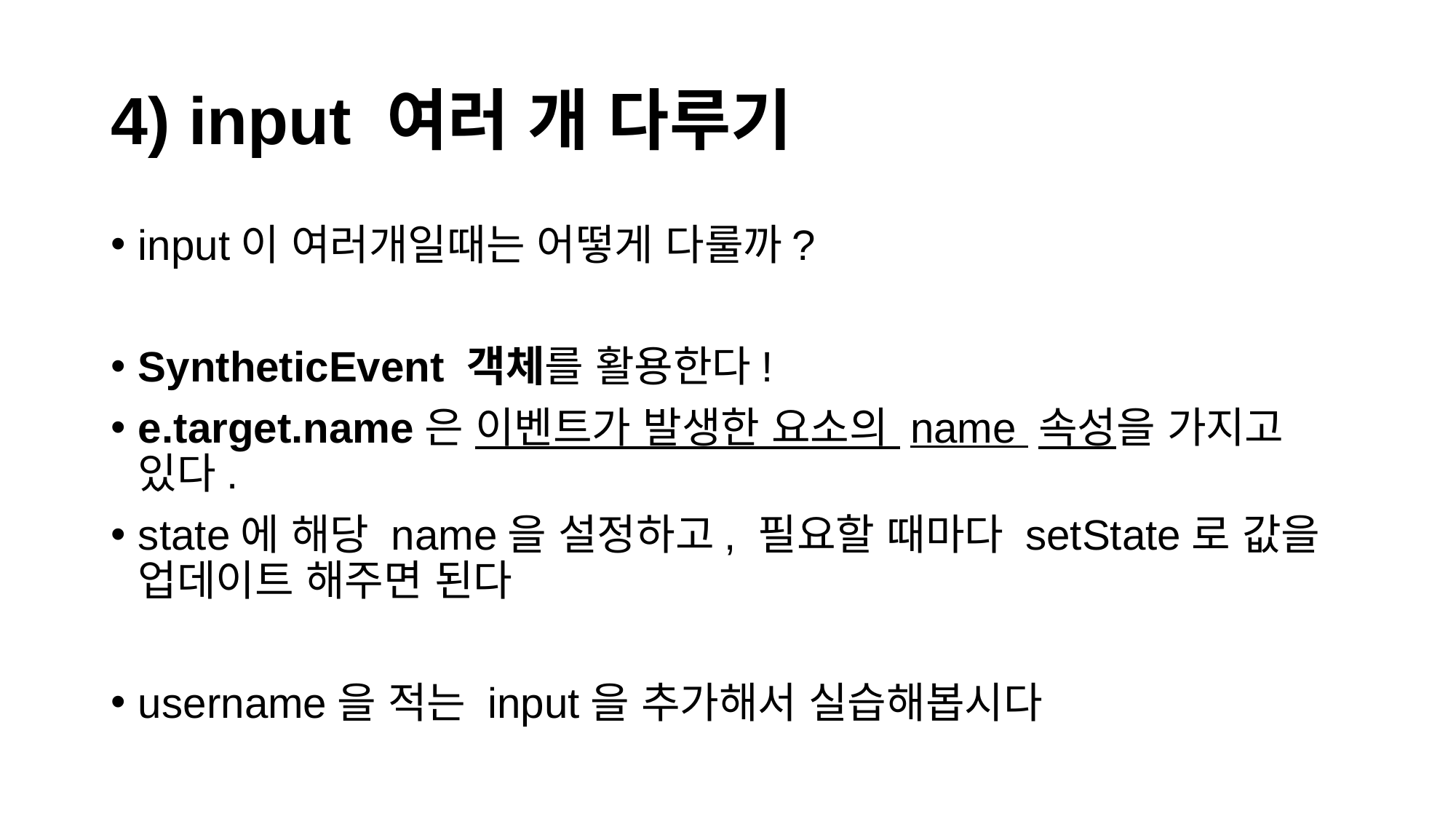

# 4) input 여러 개 다루기
input이 여러개일때는 어떻게 다룰까?

SyntheticEvent 객체를 활용한다!
e.target.name은 이벤트가 발생한 요소의 name 속성을 가지고 있다.
state에 해당 name을 설정하고, 필요할 때마다 setState로 값을 업데이트 해주면 된다

username을 적는 input을 추가해서 실습해봅시다